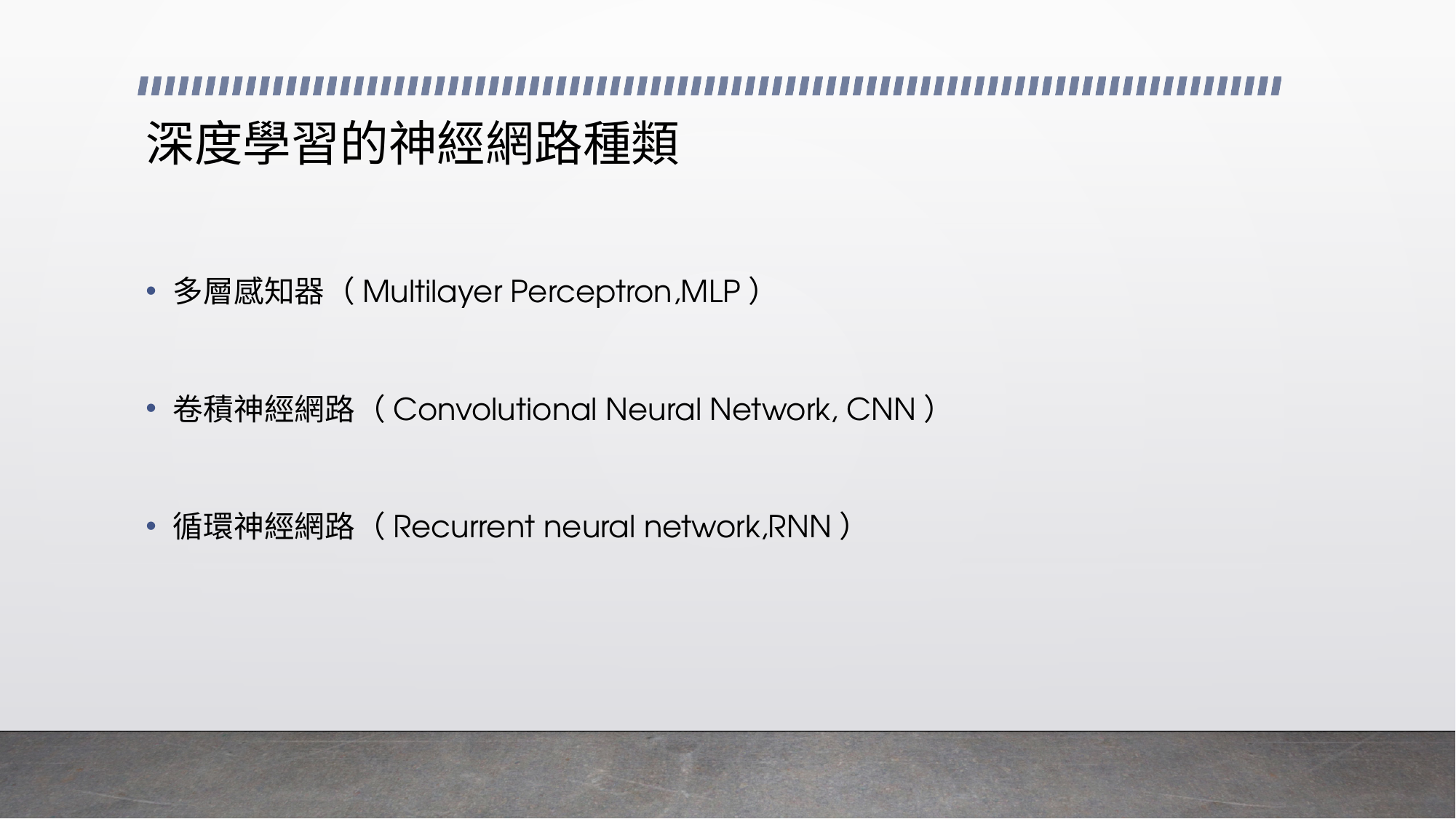

# 深度學習的神經網路種類
多層感知器（Multilayer Perceptron,MLP）

卷積神經網路（Convolutional Neural Network, CNN）

循環神經網路（Recurrent neural network,RNN）